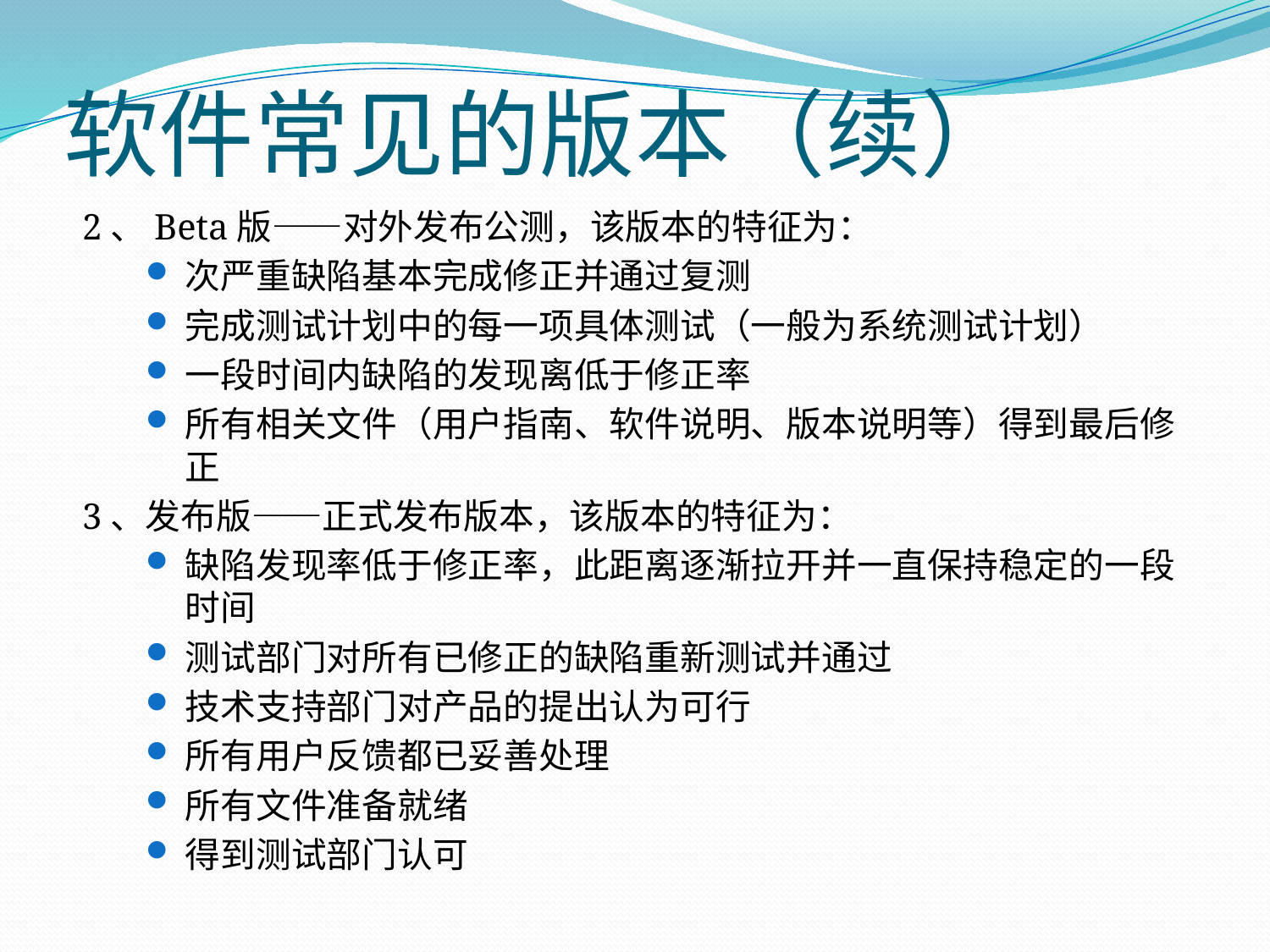

# 软件常见的版本（续）
2、Beta版——对外发布公测，该版本的特征为：
次严重缺陷基本完成修正并通过复测
完成测试计划中的每一项具体测试（一般为系统测试计划）
一段时间内缺陷的发现离低于修正率
所有相关文件（用户指南、软件说明、版本说明等）得到最后修正
3、发布版——正式发布版本，该版本的特征为：
缺陷发现率低于修正率，此距离逐渐拉开并一直保持稳定的一段时间
测试部门对所有已修正的缺陷重新测试并通过
技术支持部门对产品的提出认为可行
所有用户反馈都已妥善处理
所有文件准备就绪
得到测试部门认可